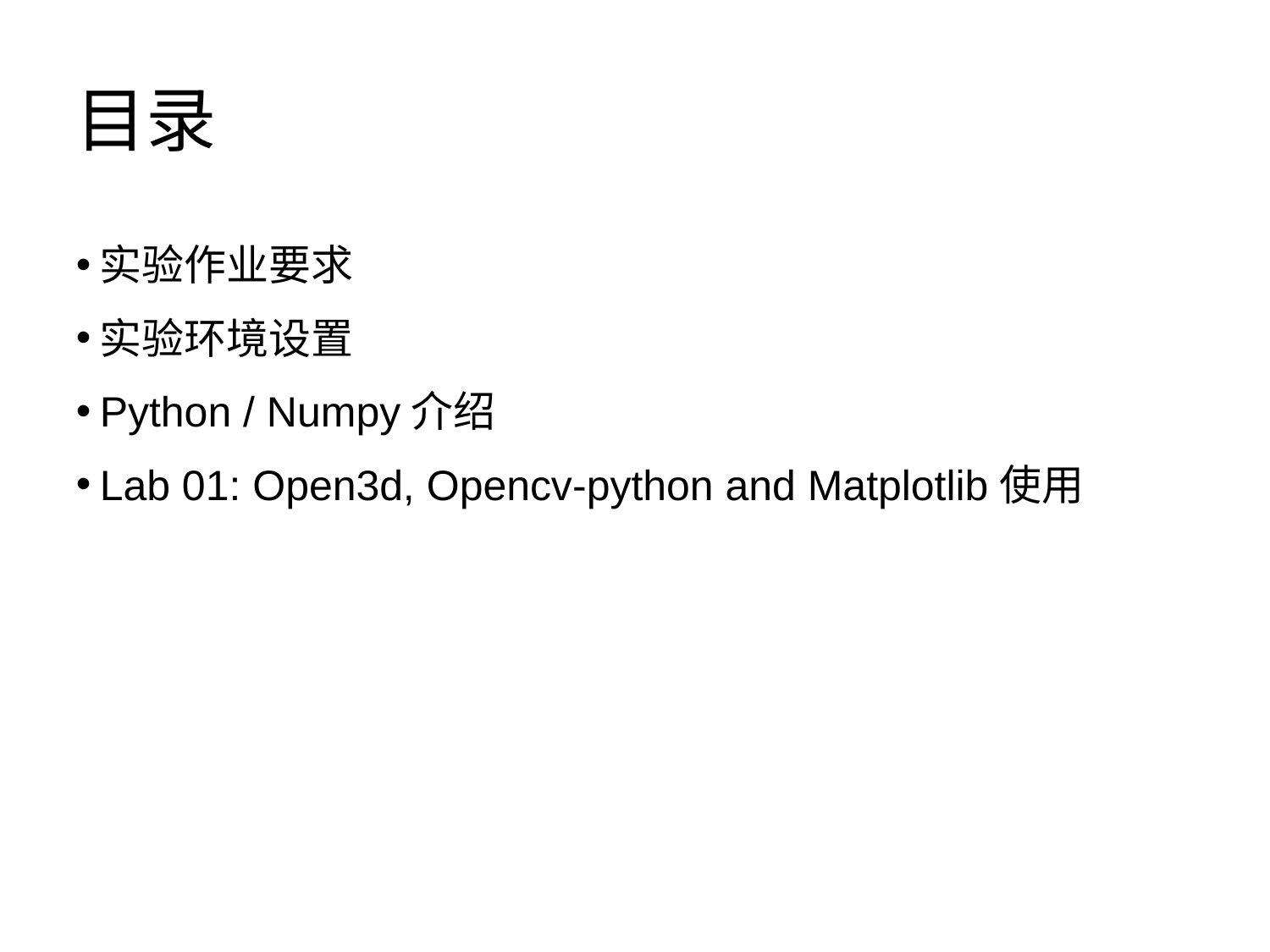

目录
实验作业要求
实验环境设置
Python / Numpy介绍
Lab 01: Open3d, Opencv-python and Matplotlib使用